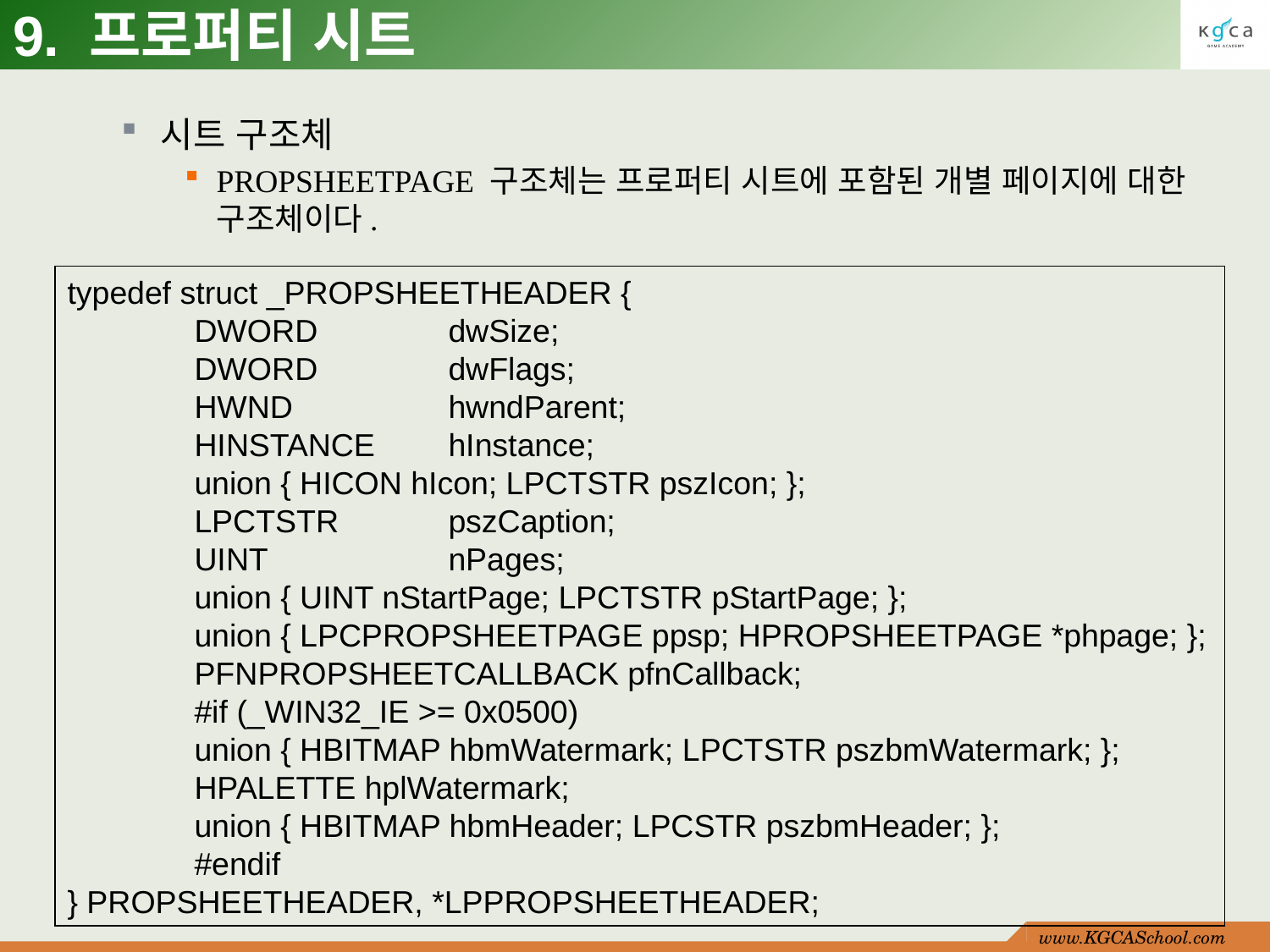

# 9. 프로퍼티 시트
시트 구조체
PROPSHEETPAGE 구조체는 프로퍼티 시트에 포함된 개별 페이지에 대한 구조체이다.
typedef struct _PROPSHEETHEADER {
	DWORD 	dwSize;
	DWORD 	dwFlags;
	HWND 		hwndParent;
	HINSTANCE 	hInstance;
	union { HICON hIcon; LPCTSTR pszIcon; };
	LPCTSTR 	pszCaption;
	UINT 		nPages;
	union { UINT nStartPage; LPCTSTR pStartPage; };
	union { LPCPROPSHEETPAGE ppsp; HPROPSHEETPAGE *phpage; };
	PFNPROPSHEETCALLBACK pfnCallback;
	#if (_WIN32_IE >= 0x0500)
	union { HBITMAP hbmWatermark; LPCTSTR pszbmWatermark; };
	HPALETTE hplWatermark;
	union { HBITMAP hbmHeader; LPCSTR pszbmHeader; };
	#endif
} PROPSHEETHEADER, *LPPROPSHEETHEADER;